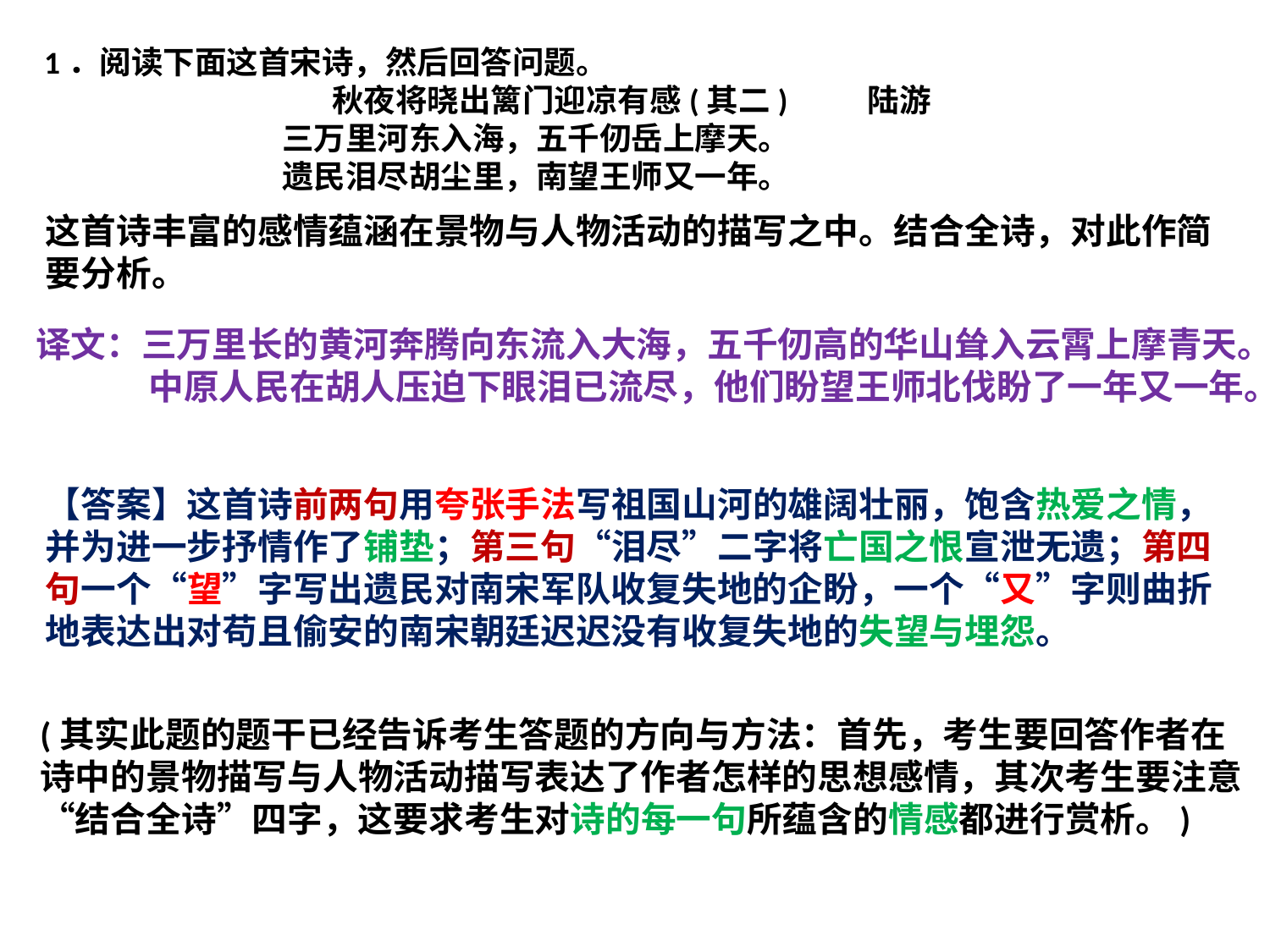

1．阅读下面这首宋诗，然后回答问题。
                                       秋夜将晓出篱门迎凉有感(其二)          陆游
                                三万里河东入海，五千仞岳上摩天。
                                遗民泪尽胡尘里，南望王师又一年。
这首诗丰富的感情蕴涵在景物与人物活动的描写之中。结合全诗，对此作简要分析。
译文：三万里长的黄河奔腾向东流入大海，五千仞高的华山耸入云霄上摩青天。
             中原人民在胡人压迫下眼泪已流尽，他们盼望王师北伐盼了一年又一年。
【答案】这首诗前两句用夸张手法写祖国山河的雄阔壮丽，饱含热爱之情，并为进一步抒情作了铺垫；第三句“泪尽”二字将亡国之恨宣泄无遗；第四句一个“望”字写出遗民对南宋军队收复失地的企盼，一个“又”字则曲折地表达出对苟且偷安的南宋朝廷迟迟没有收复失地的失望与埋怨。
(其实此题的题干已经告诉考生答题的方向与方法：首先，考生要回答作者在诗中的景物描写与人物活动描写表达了作者怎样的思想感情，其次考生要注意“结合全诗”四字，这要求考生对诗的每一句所蕴含的情感都进行赏析。)